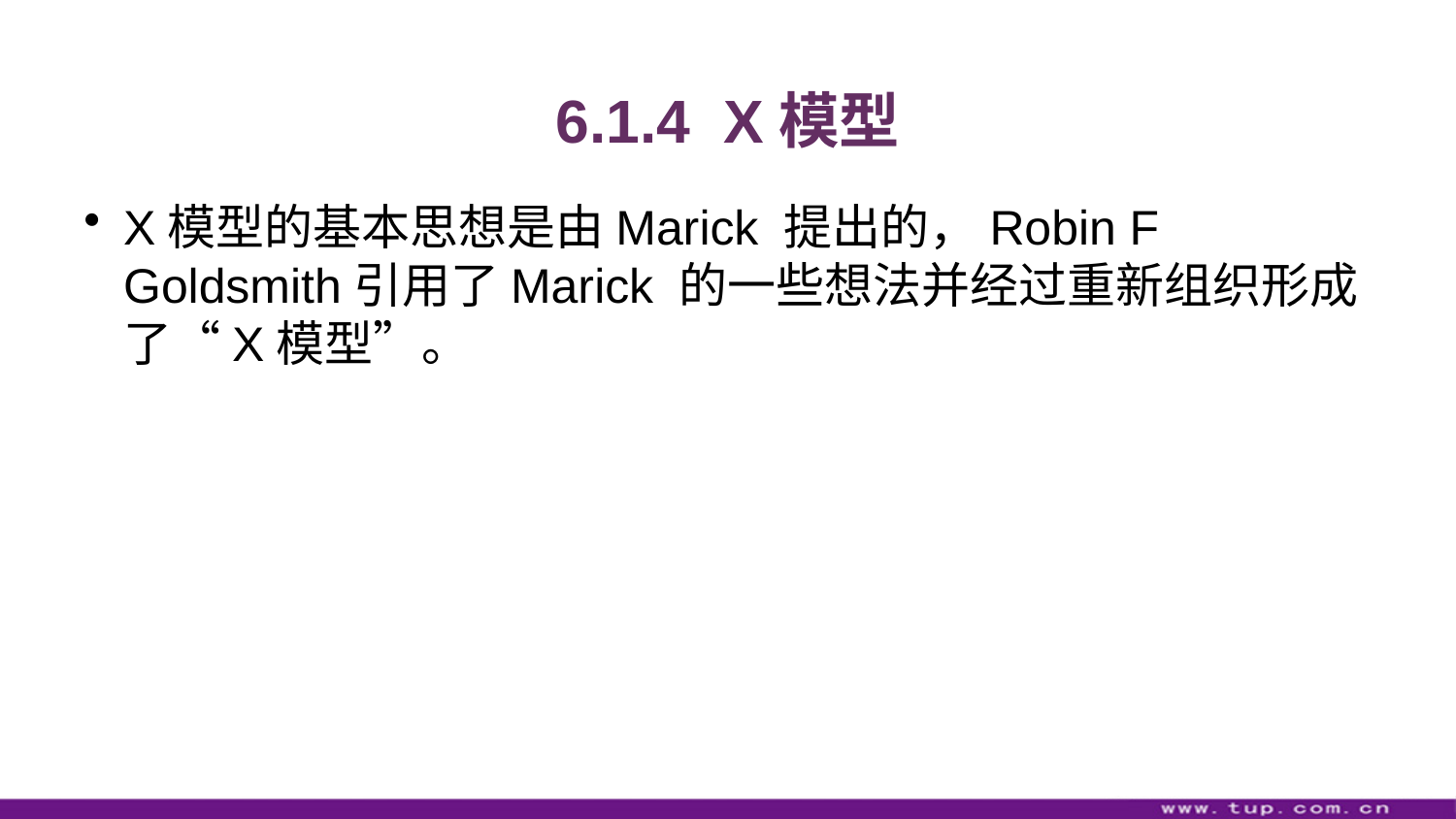

# 6.1.4  X模型
X模型的基本思想是由Marick 提出的，Robin F Goldsmith引用了Marick 的一些想法并经过重新组织形成了“X模型”。